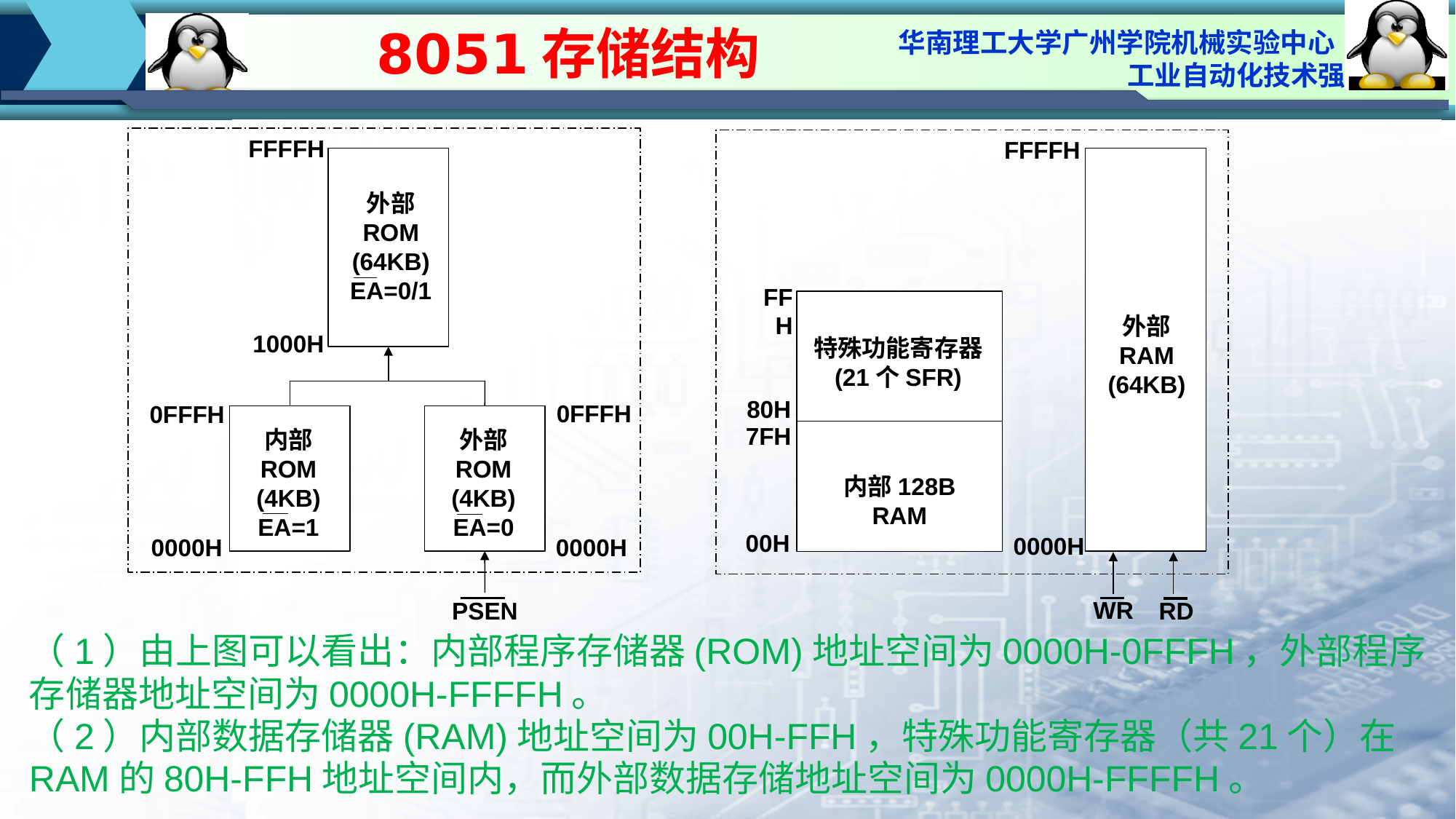

8051存储结构

FFFFH
FFFFH

外部
ROM
(64KB)
EA=0/1
FFH

特殊功能寄存器
(21个SFR)

内部128B RAM
外部
RAM
(64KB)
1000H
80H
0FFFH
0FFFH

7FH
内部
ROM
(4KB)
EA=1
外部
ROM
(4KB)
EA=0
00H
0000H
0000H
0000H
WR
PSEN
RD
（1）由上图可以看出：内部程序存储器(ROM)地址空间为0000H-0FFFH，外部程序存储器地址空间为0000H-FFFFH。
（2）内部数据存储器(RAM)地址空间为00H-FFH，特殊功能寄存器（共21个）在RAM的80H-FFH地址空间内，而外部数据存储地址空间为0000H-FFFFH。